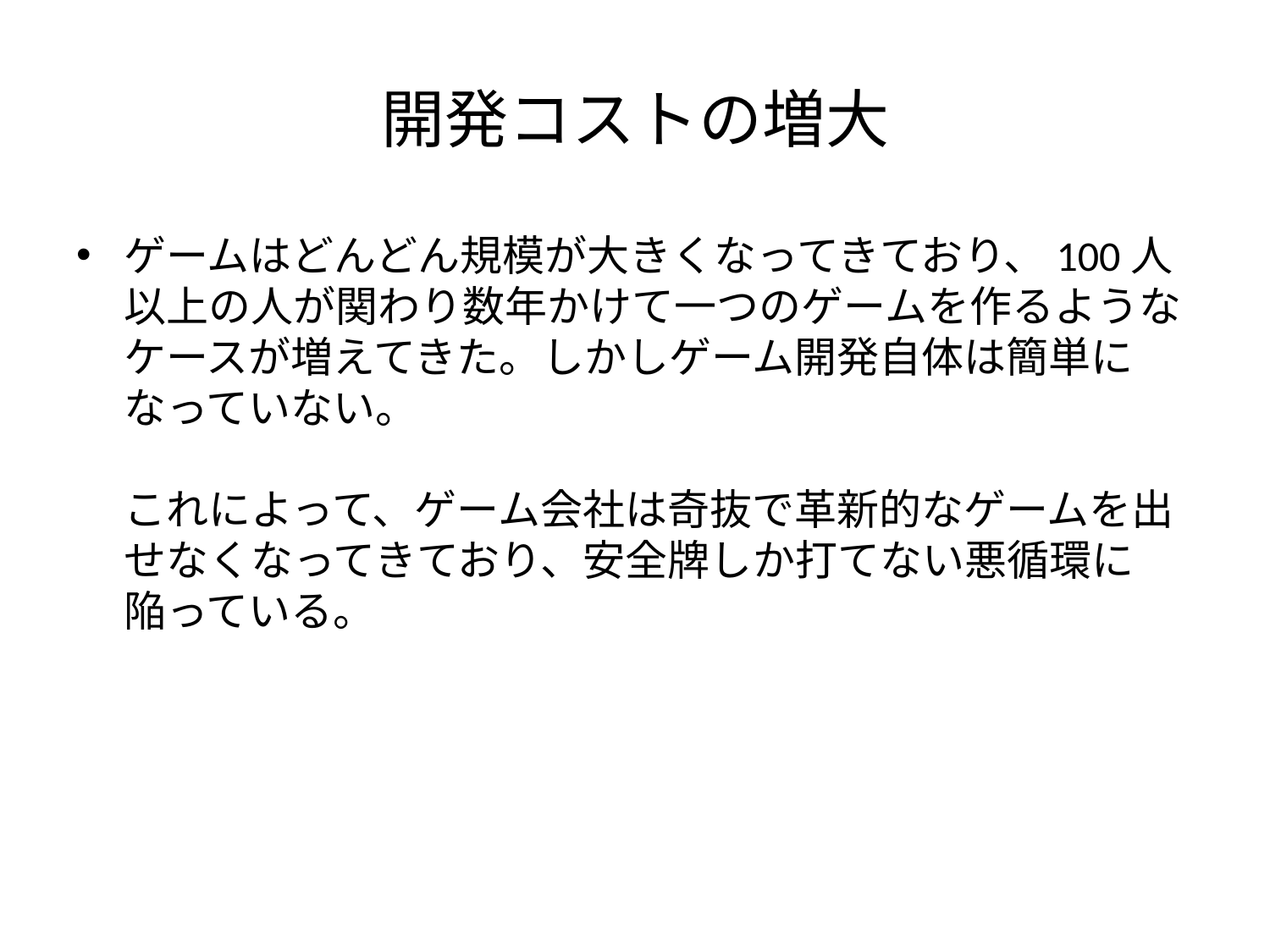

# 開発コストの増大
ゲームはどんどん規模が大きくなってきており、100人以上の人が関わり数年かけて一つのゲームを作るようなケースが増えてきた。しかしゲーム開発自体は簡単になっていない。
これによって、ゲーム会社は奇抜で革新的なゲームを出せなくなってきており、安全牌しか打てない悪循環に陥っている。